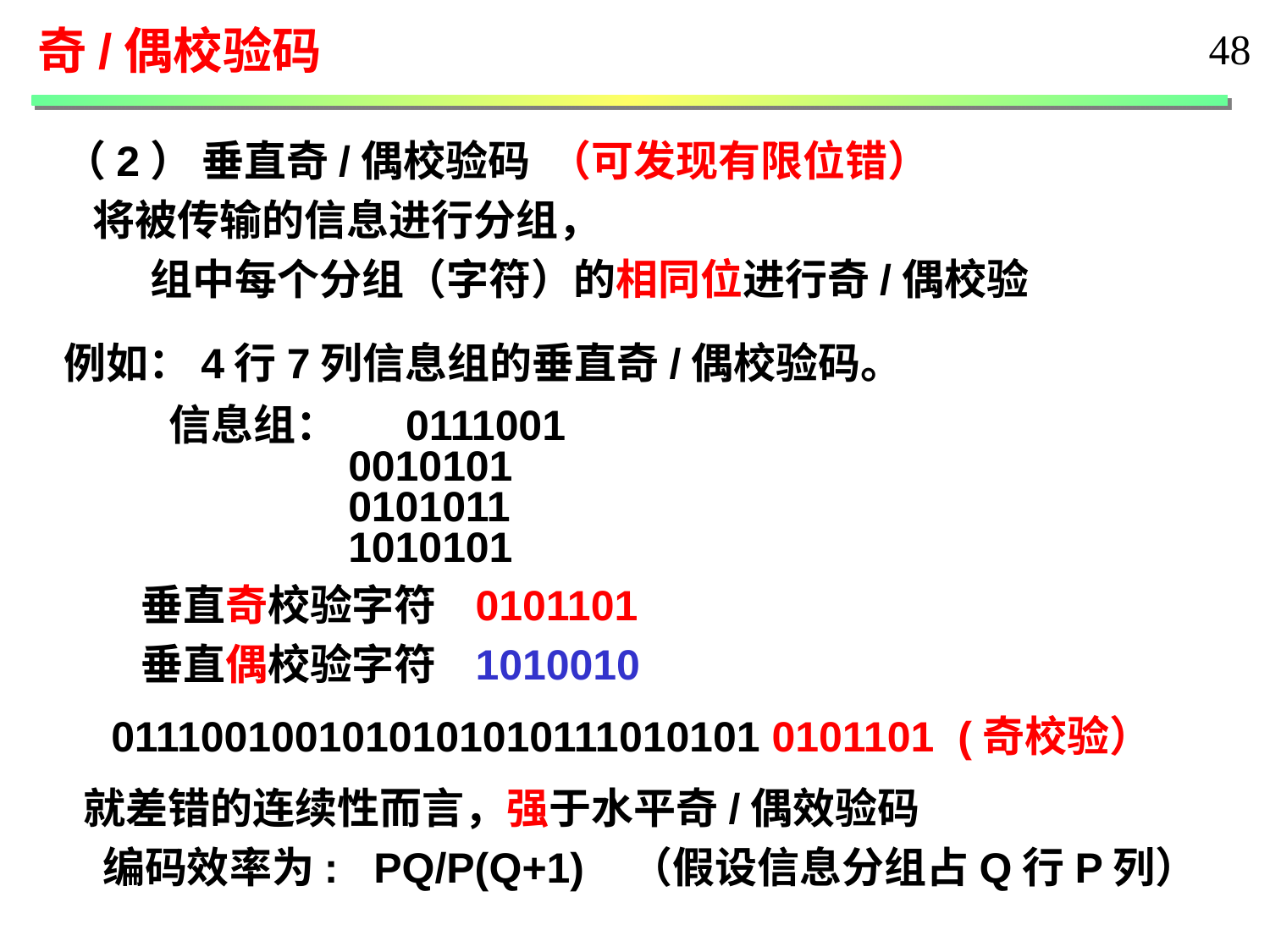

奇/偶校验码
48

（2） 垂直奇/偶校验码  （可发现有限位错）
  将被传输的信息进行分组，
        组中每个分组（字符）的相同位进行奇/偶校验

例如：4行7列信息组的垂直奇/偶校验码。
          信息组：      0111001
                        0010101
                        0101011
                        1010101
       垂直奇校验字符   0101101
       垂直偶校验字符   1010010
    0111001001010101010111010101 0101101  (奇校验）
 就差错的连续性而言，强于水平奇/偶效验码
   编码效率为:   PQ/P(Q+1)   （假设信息分组占Q行P列）